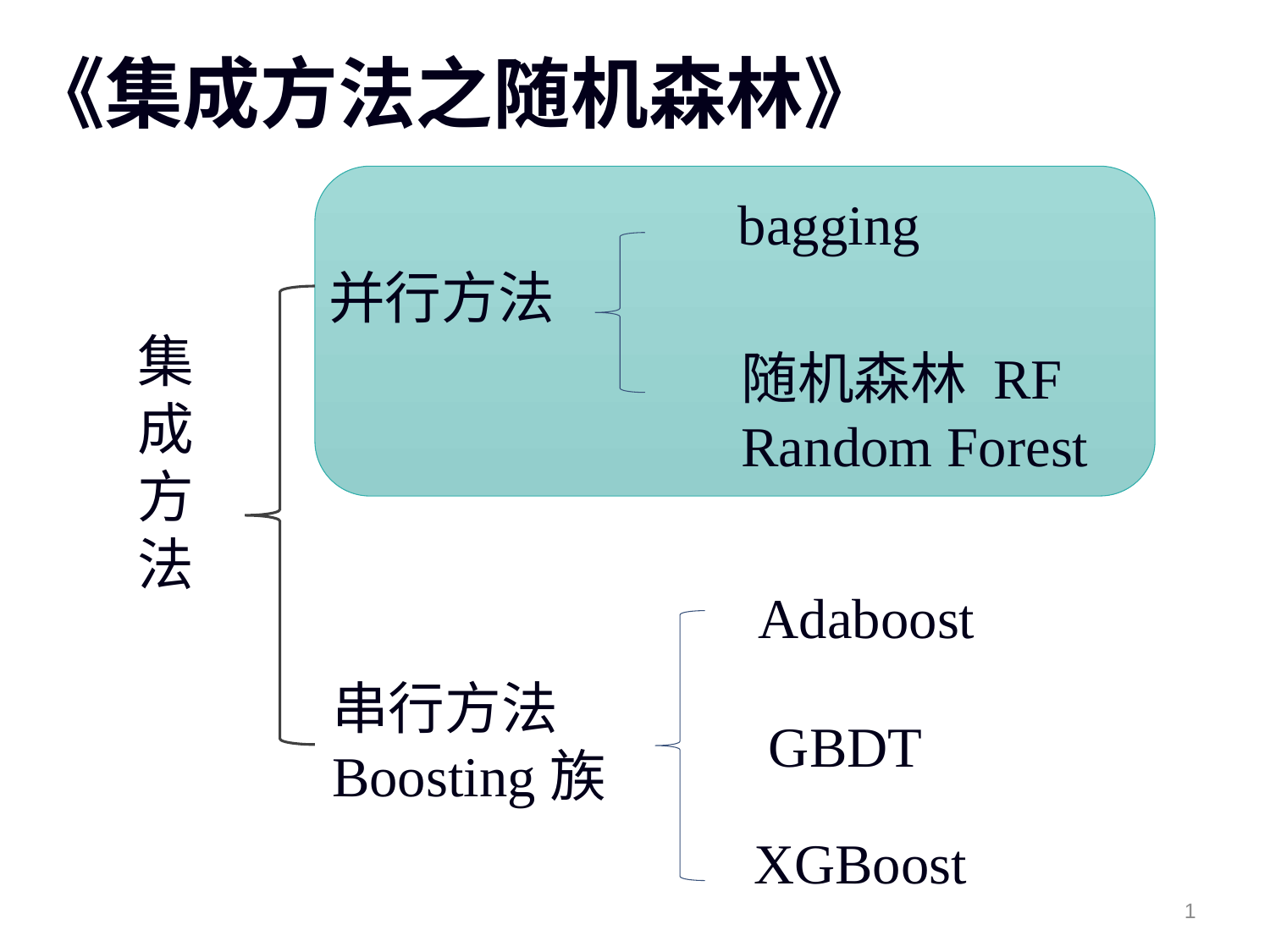

# 《集成方法之随机森林》

bagging

并行方法

集
成
方
法
随机森林 RF
Random Forest
Adaboost

串行方法
Boosting族
GBDT
XGBoost